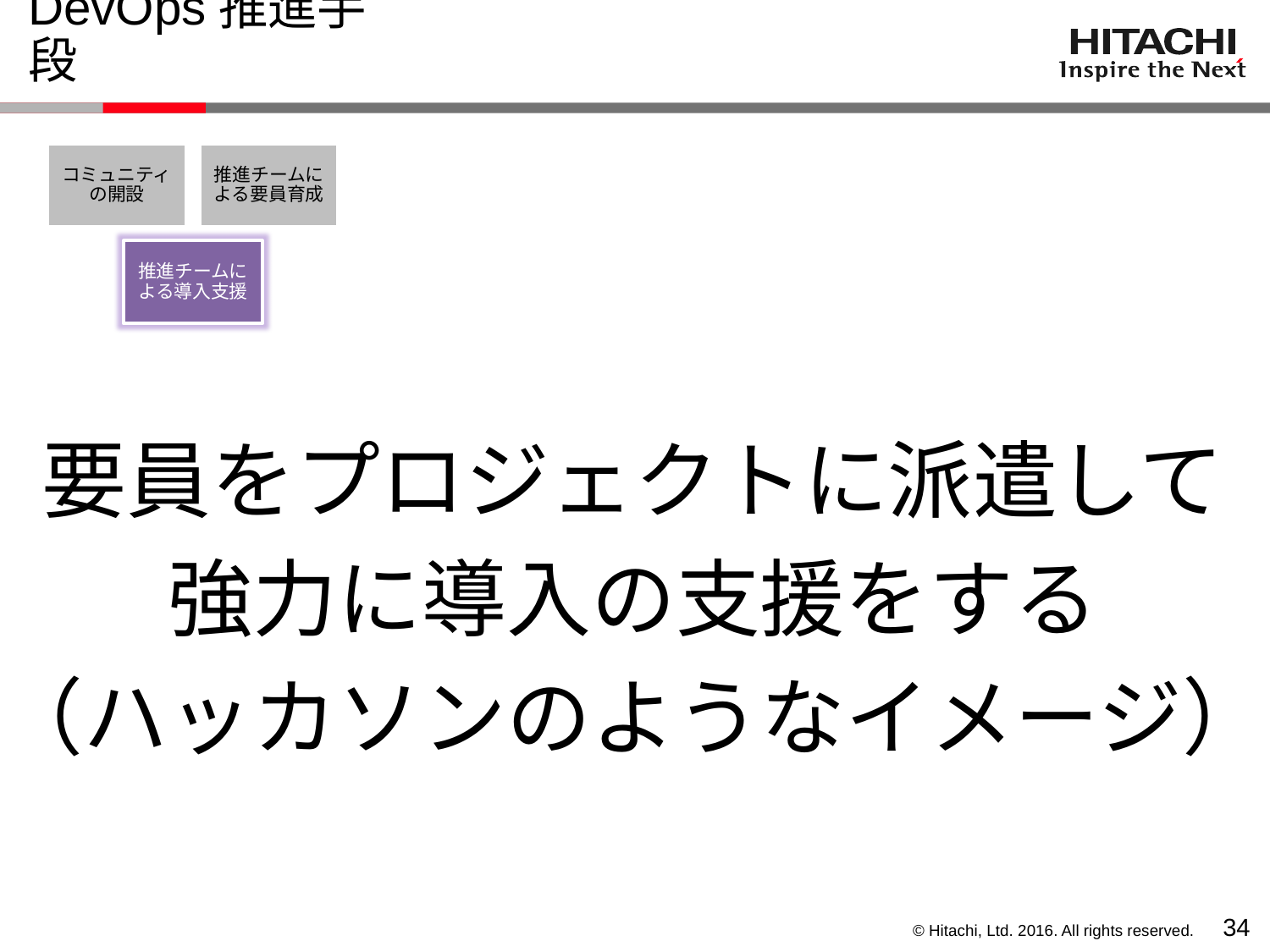

# DevOps推進手段
コミュニティの開設
推進チームによる要員育成
推進チームによる導入支援
要員をプロジェクトに派遣して
強力に導入の支援をする
（ハッカソンのようなイメージ）
34